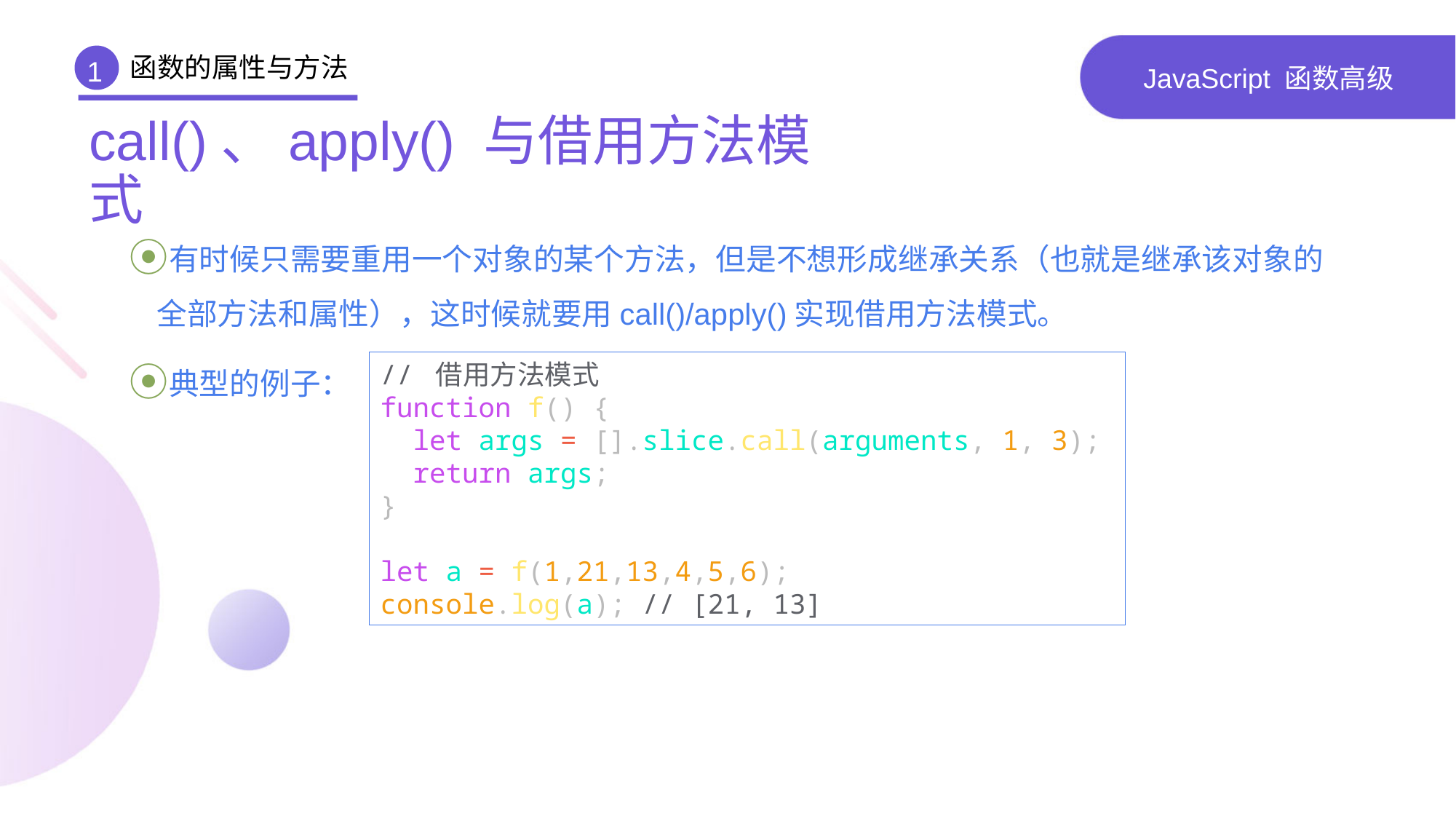

函数的属性与方法
1
# JavaScript 函数高级
call()、apply() 与借用方法模式
有时候只需要重用一个对象的某个方法，但是不想形成继承关系（也就是继承该对象的全部方法和属性），这时候就要用call()/apply()实现借用方法模式。
典型的例子：

// 借用方法模式
function f() {
  let args = [].slice.call(arguments, 1, 3);
  return args;
}
let a = f(1,21,13,4,5,6);
console.log(a); // [21, 13]